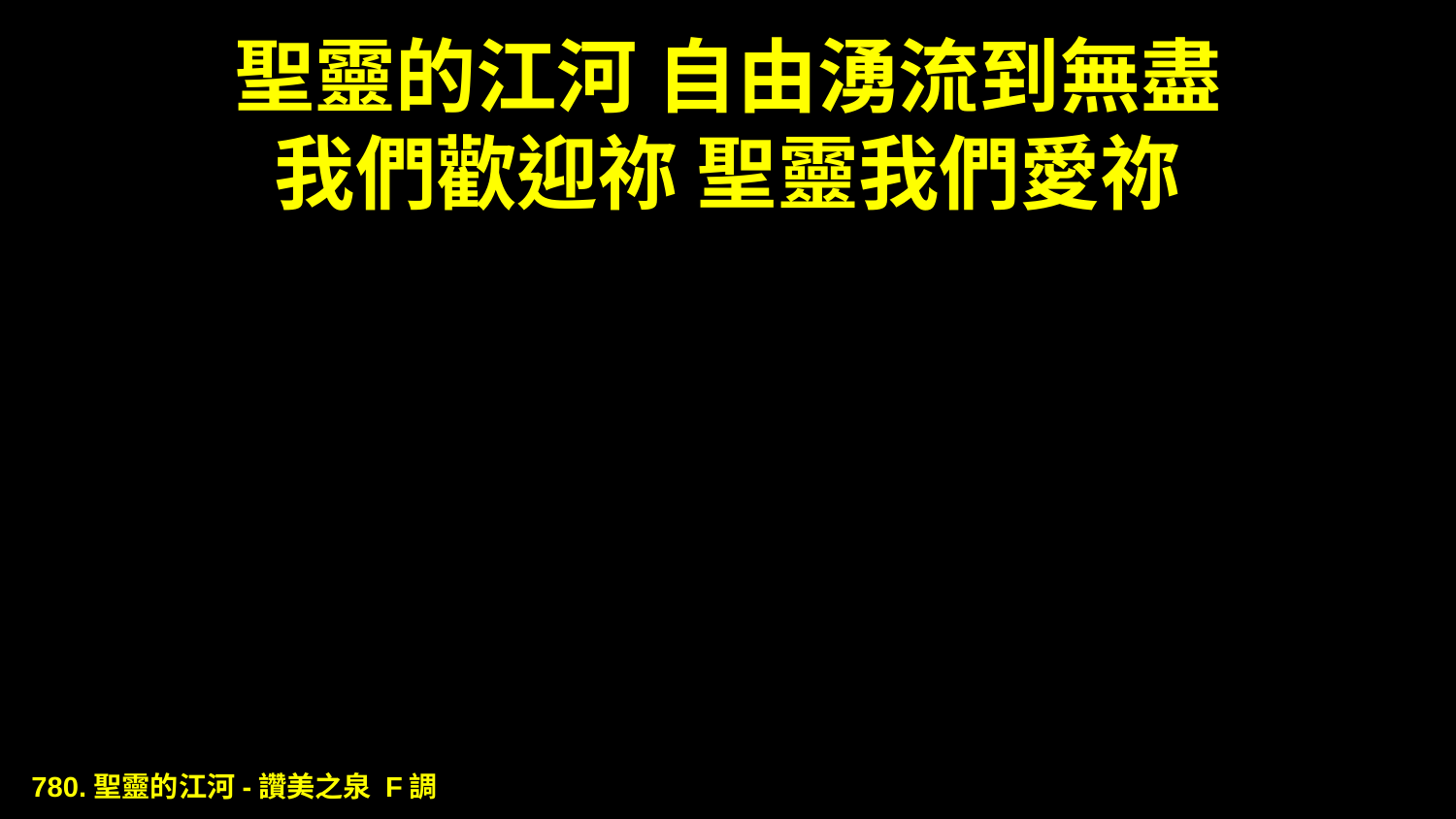

# 聖靈的江河 自由湧流到無盡 我們歡迎祢 聖靈我們愛祢
780.聖靈的江河-讚美之泉 F調